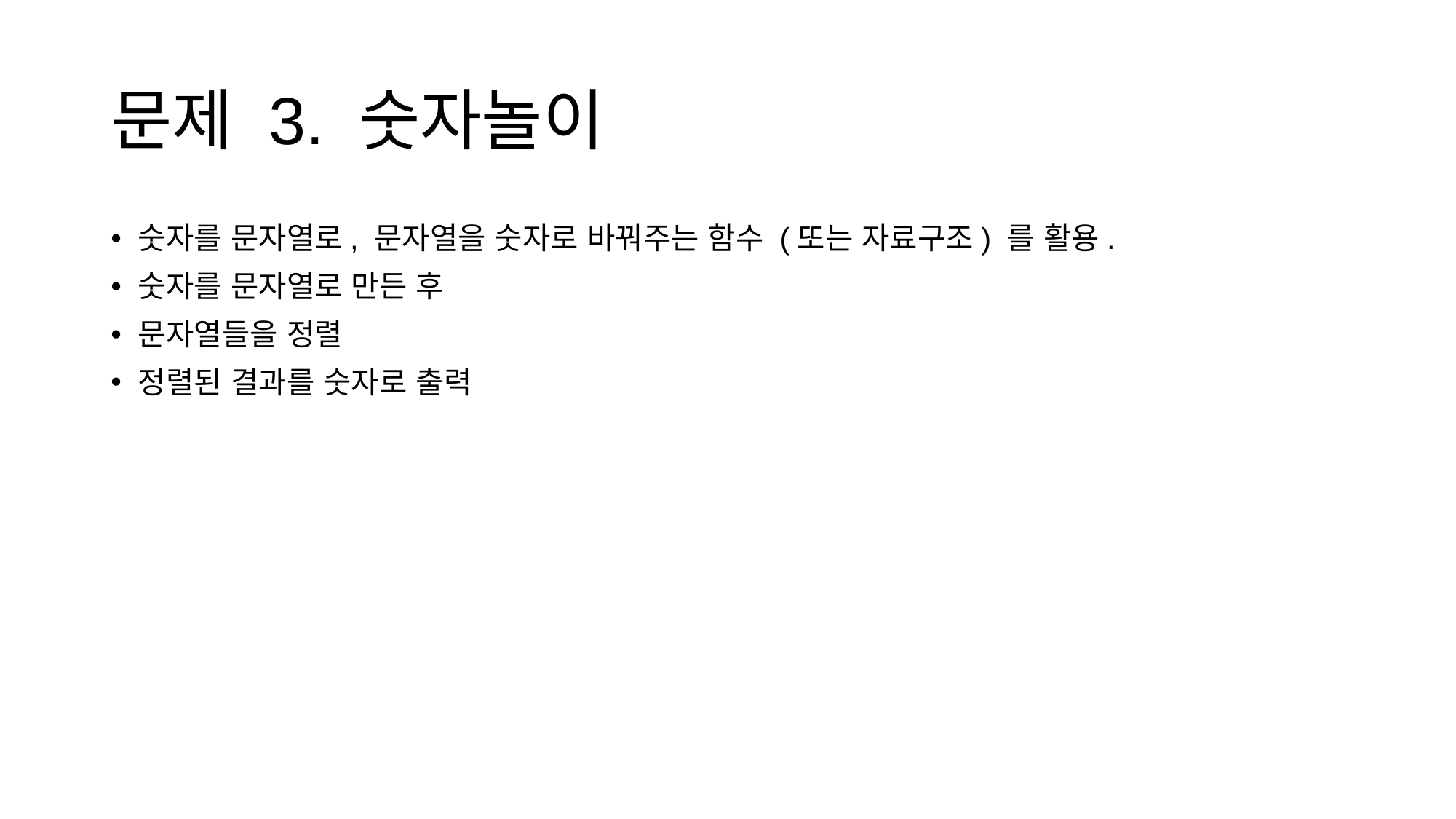

# 문제 3. 숫자놀이
숫자를 문자열로, 문자열을 숫자로 바꿔주는 함수 (또는 자료구조) 를 활용.
숫자를 문자열로 만든 후
문자열들을 정렬
정렬된 결과를 숫자로 출력